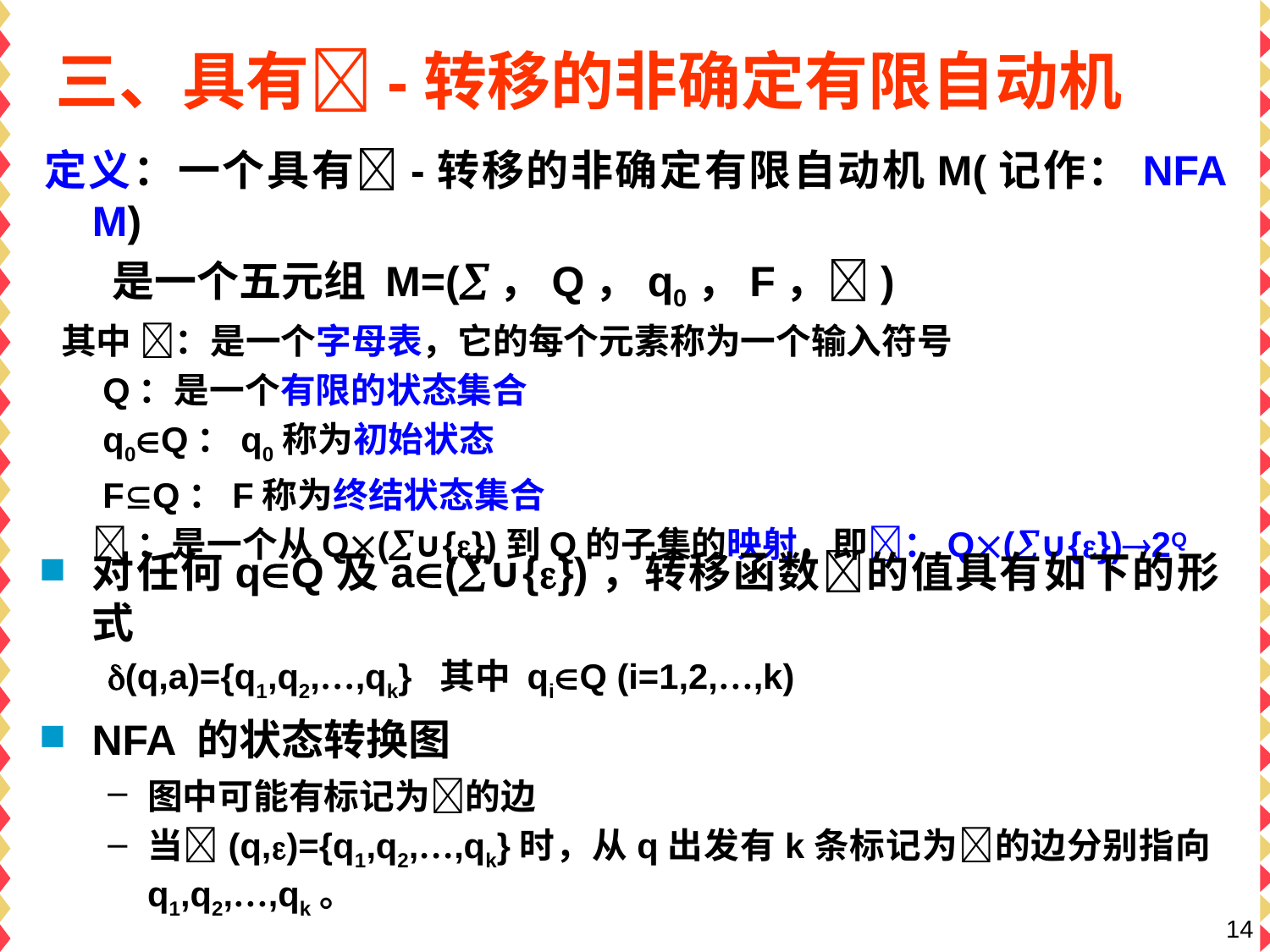

# 三、具有ε-转移的非确定有限自动机
定义：一个具有ε-转移的非确定有限自动机M(记作：NFA M)
      是一个五元组 M=(∑，Q，q0，F，δ)
 其中 ∑：是一个字母表，它的每个元素称为一个输入符号
      Q：是一个有限的状态集合
      q0∈Q：q0称为初始状态
      F⊆Q：F称为终结状态集合
      δ：是一个从Q×(∑∪{ε})到Q的子集的映射，即δ：Q×(∑∪{ε})→2Q
对任何q∈Q及a∈(∑∪{ε})，转移函数δ的值具有如下的形式
δ(q,a)={q1,q2,…,qk}  其中 qi∈Q (i=1,2,…,k)
NFA 的状态转换图
图中可能有标记为ε的边
当δ(q,ε)={q1,q2,…,qk}时，从q出发有k条标记为ε的边分别指向q1,q2,…,qk。
14